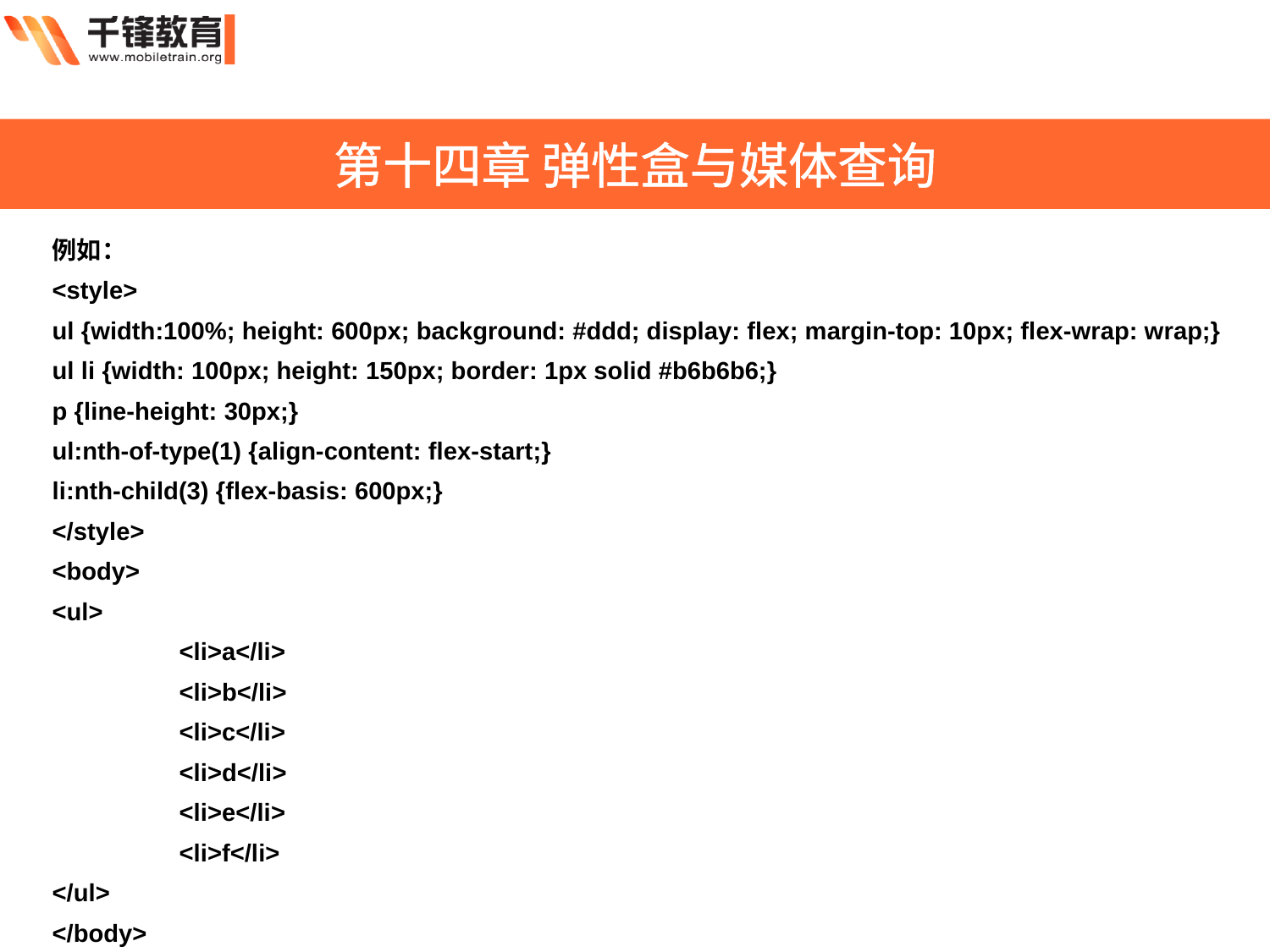

第十四章 弹性盒与媒体查询
例如：
<style>
ul {width:100%; height: 600px; background: #ddd; display: flex; margin-top: 10px; flex-wrap: wrap;}
ul li {width: 100px; height: 150px; border: 1px solid #b6b6b6;}
p {line-height: 30px;}
ul:nth-of-type(1) {align-content: flex-start;}
li:nth-child(3) {flex-basis: 600px;}
</style>
<body>
<ul>
	<li>a</li>
	<li>b</li>
	<li>c</li>
	<li>d</li>
	<li>e</li>
	<li>f</li>
</ul>
</body>